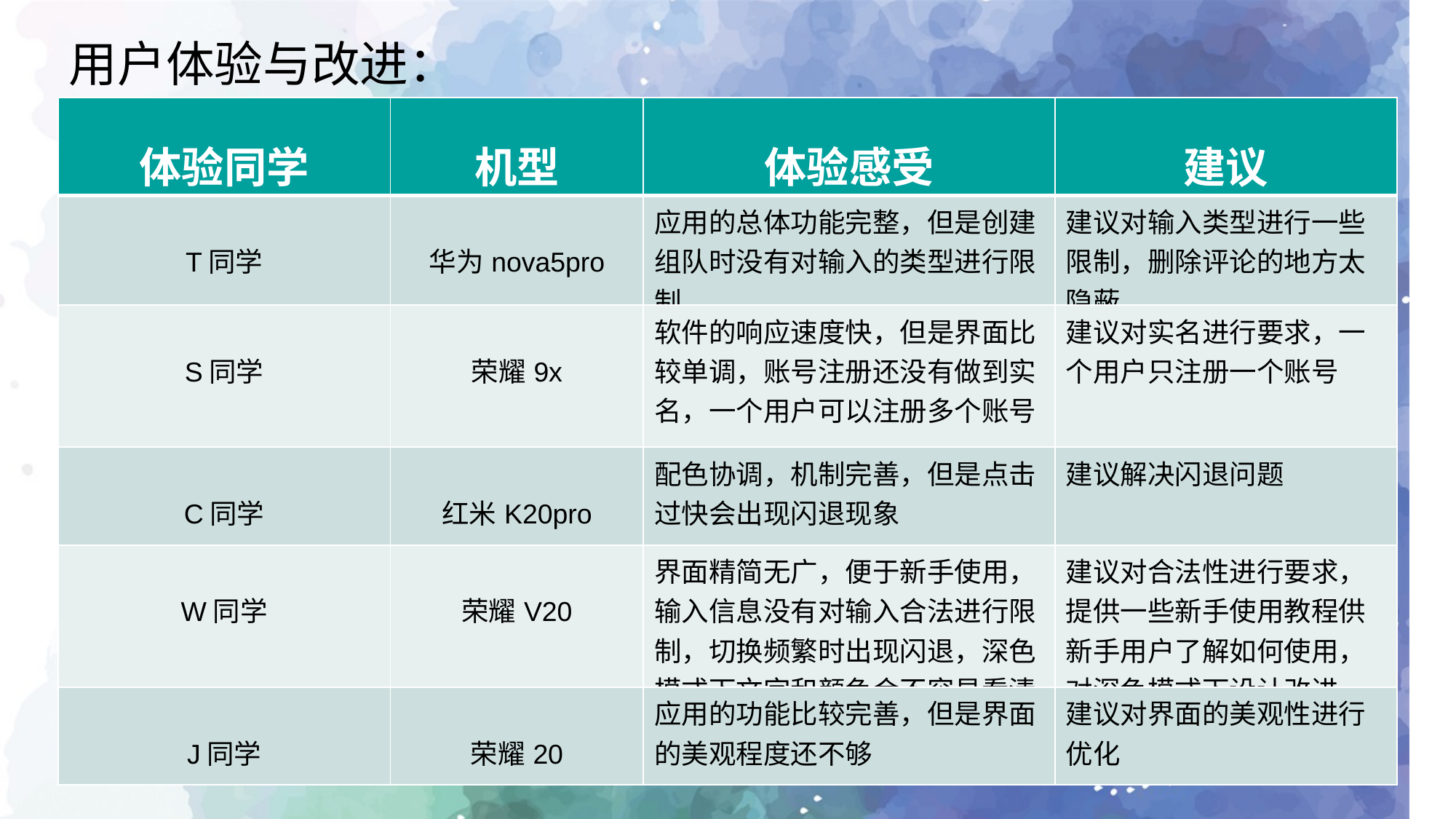

用户体验与改进：
| 体验同学 | 机型 | 体验感受 | 建议 |
| --- | --- | --- | --- |
| T同学 | 华为nova5pro | 应用的总体功能完整，但是创建组队时没有对输入的类型进行限制 | 建议对输入类型进行一些限制，删除评论的地方太隐蔽 |
| S同学 | 荣耀9x | 软件的响应速度快，但是界面比较单调，账号注册还没有做到实名，一个用户可以注册多个账号 | 建议对实名进行要求，一个用户只注册一个账号 |
| C同学 | 红米K20pro | 配色协调，机制完善，但是点击过快会出现闪退现象 | 建议解决闪退问题 |
| W同学 | 荣耀V20 | 界面精简无广，便于新手使用，输入信息没有对输入合法进行限制，切换频繁时出现闪退，深色模式下文字和颜色会不容易看清 | 建议对合法性进行要求，提供一些新手使用教程供新手用户了解如何使用，对深色模式下设计改进 |
| J同学 | 荣耀20 | 应用的功能比较完善，但是界面的美观程度还不够 | 建议对界面的美观性进行优化 |